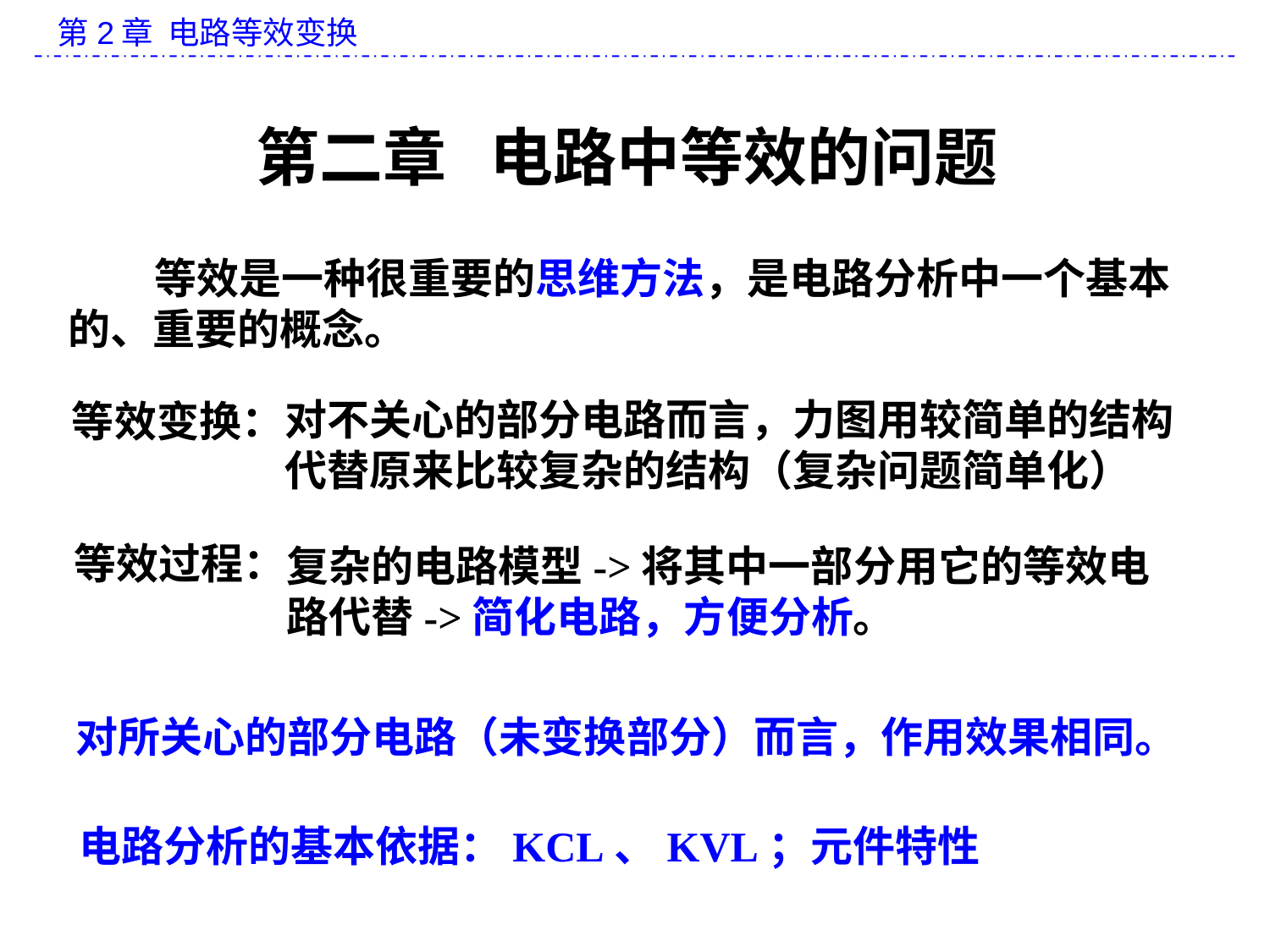

第二章   电路中等效的问题
        等效是一种很重要的思维方法，是电路分析中一个基本的、重要的概念。
对不关心的部分电路而言，力图用较简单的结构代替原来比较复杂的结构（复杂问题简单化）
等效变换：
等效过程：
复杂的电路模型->将其中一部分用它的等效电路代替->简化电路，方便分析。
对所关心的部分电路（未变换部分）而言，作用效果相同。
电路分析的基本依据：KCL、KVL；元件特性